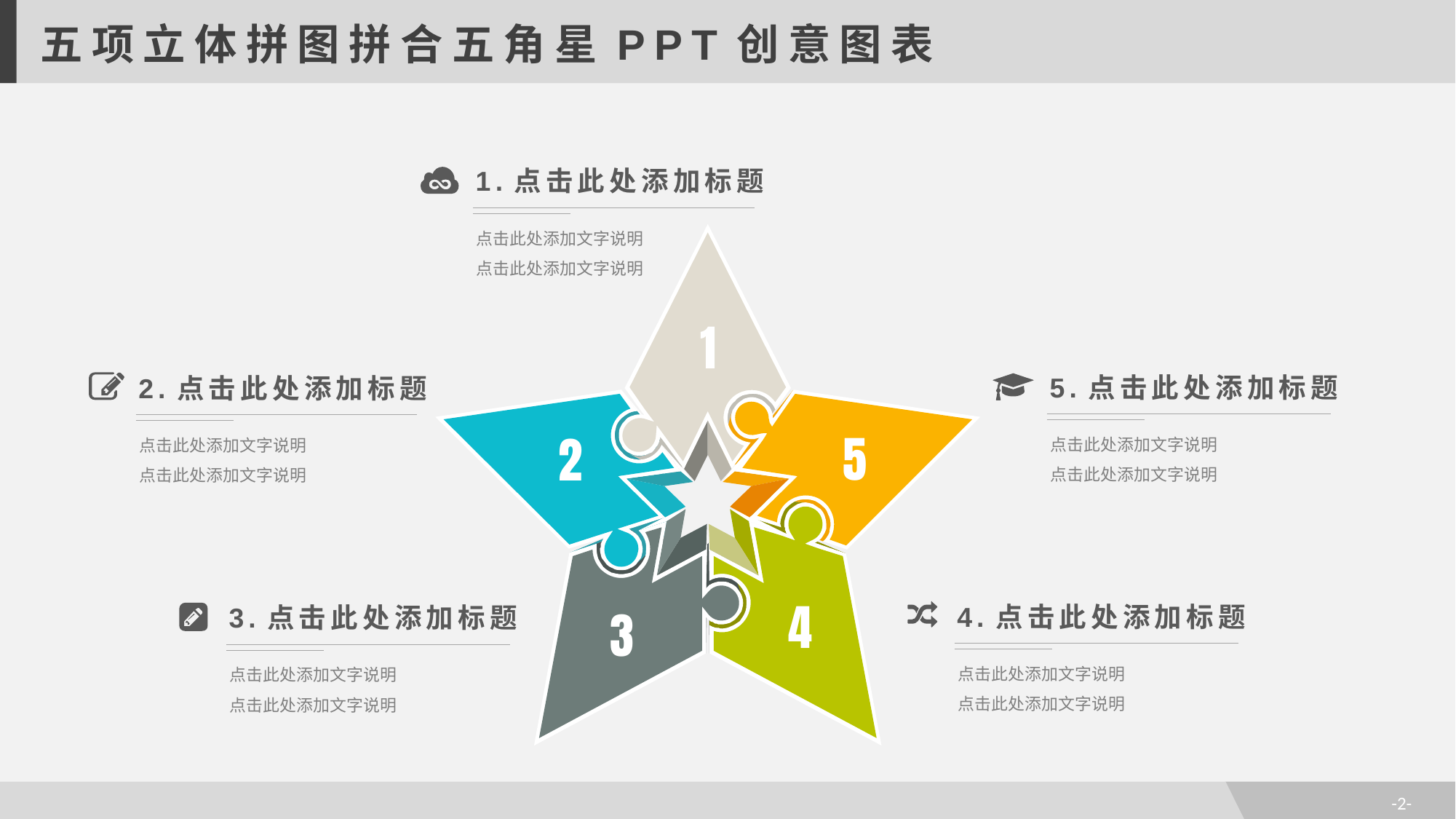

五项立体拼图拼合五角星PPT创意图表
1.点击此处添加标题

点击此处添加文字说明
点击此处添加文字说明

1
5.点击此处添加标题

点击此处添加文字说明
点击此处添加文字说明
2.点击此处添加标题

点击此处添加文字说明
点击此处添加文字说明
5
2
4.点击此处添加标题

点击此处添加文字说明
点击此处添加文字说明
4
3.点击此处添加标题

点击此处添加文字说明
点击此处添加文字说明
3
-2-